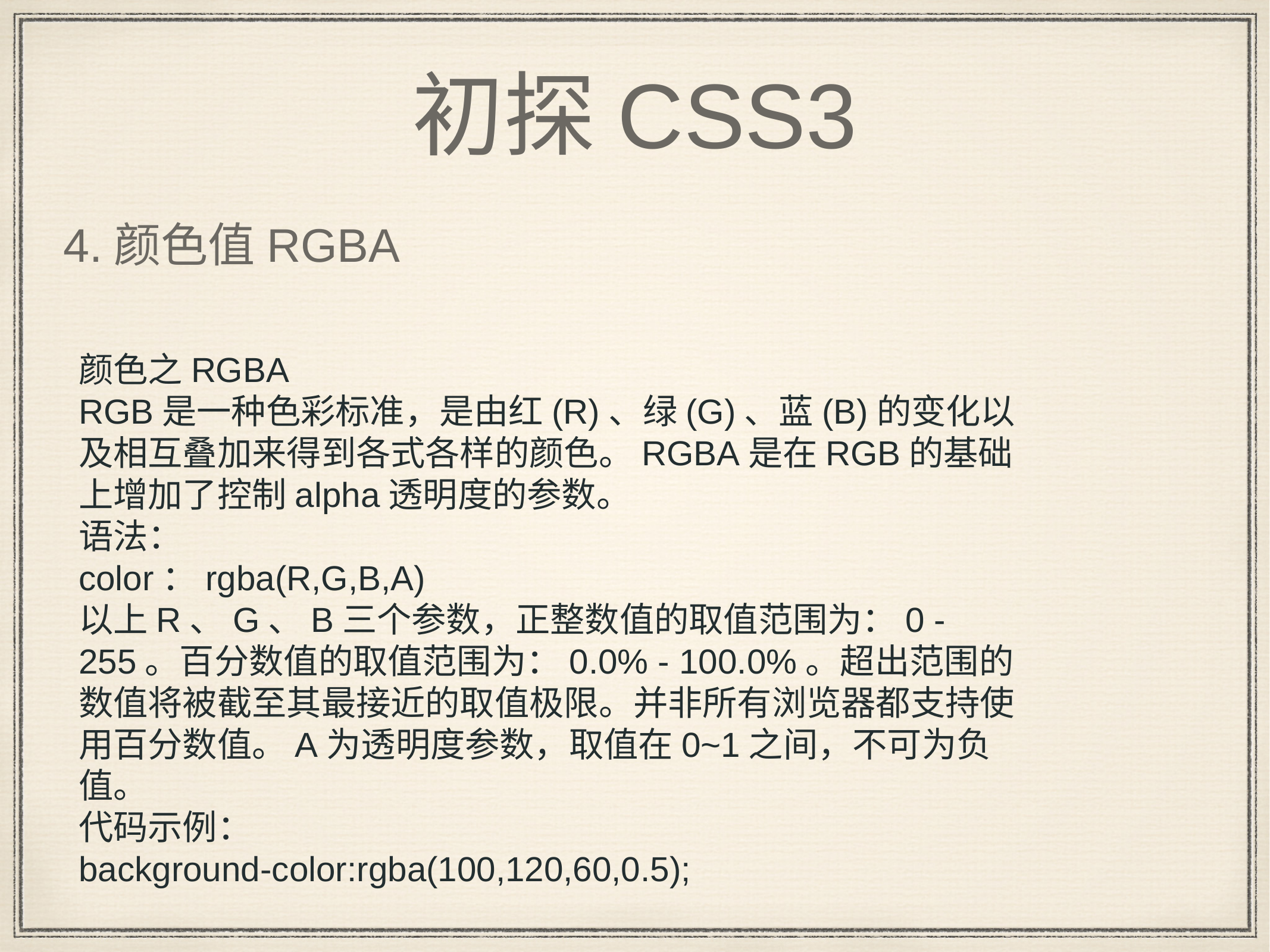

# 初探CSS3
4.颜色值RGBA
颜色之RGBA
RGB是一种色彩标准，是由红(R)、绿(G)、蓝(B)的变化以及相互叠加来得到各式各样的颜色。RGBA是在RGB的基础上增加了控制alpha透明度的参数。
语法：
color：rgba(R,G,B,A)
以上R、G、B三个参数，正整数值的取值范围为：0 - 255。百分数值的取值范围为：0.0% - 100.0%。超出范围的数值将被截至其最接近的取值极限。并非所有浏览器都支持使用百分数值。A为透明度参数，取值在0~1之间，不可为负值。
代码示例：
background-color:rgba(100,120,60,0.5);